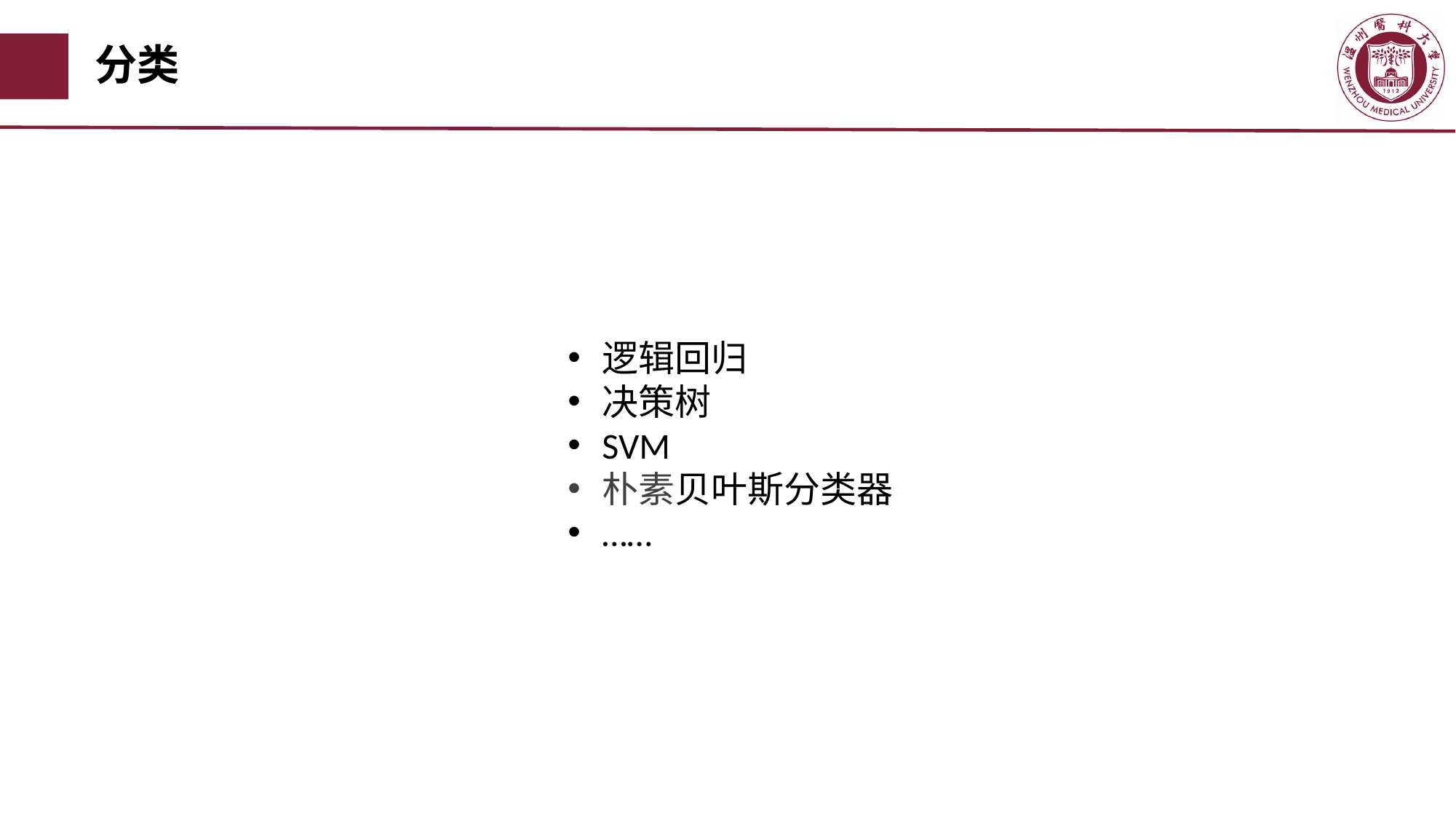

# 分类
逻辑回归
决策树
SVM
朴素贝叶斯分类器
……